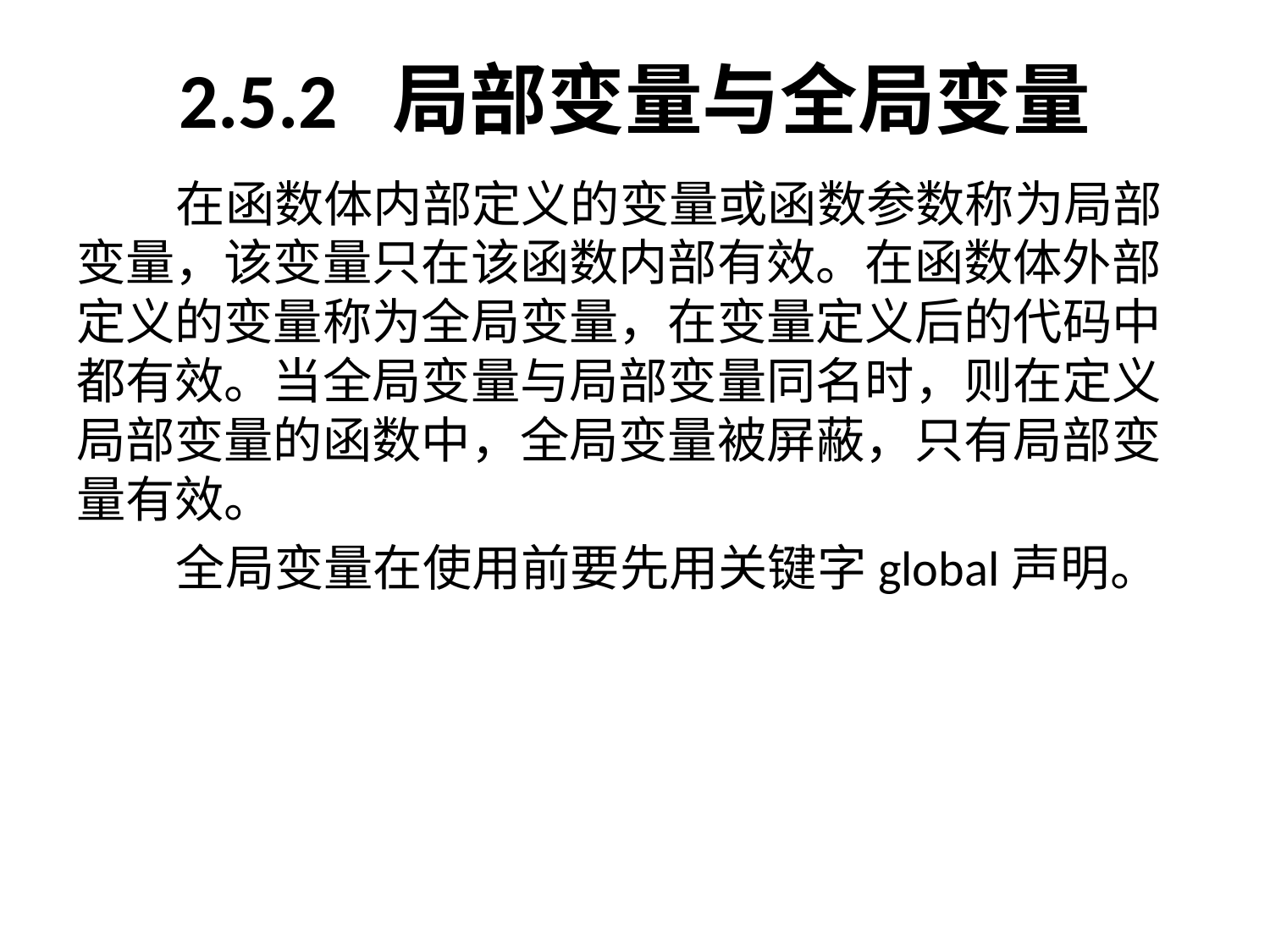

# 2.5.2  局部变量与全局变量
        在函数体内部定义的变量或函数参数称为局部变量，该变量只在该函数内部有效。在函数体外部定义的变量称为全局变量，在变量定义后的代码中都有效。当全局变量与局部变量同名时，则在定义局部变量的函数中，全局变量被屏蔽，只有局部变量有效。
        全局变量在使用前要先用关键字global声明。